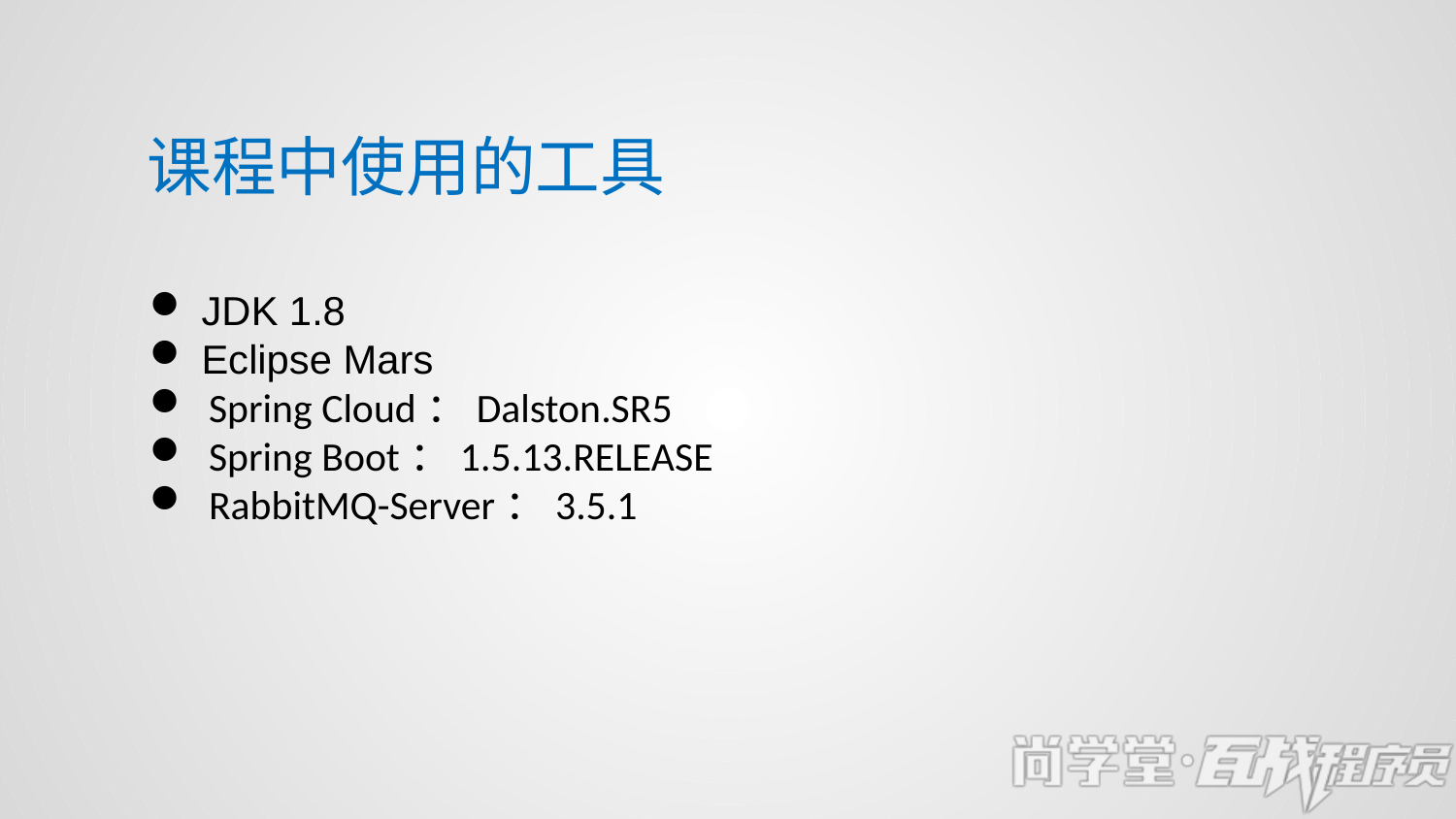

课程中使用的工具
 JDK 1.8
 Eclipse Mars
  Spring Cloud：Dalston.SR5
  Spring Boot：1.5.13.RELEASE
  RabbitMQ-Server：3.5.1